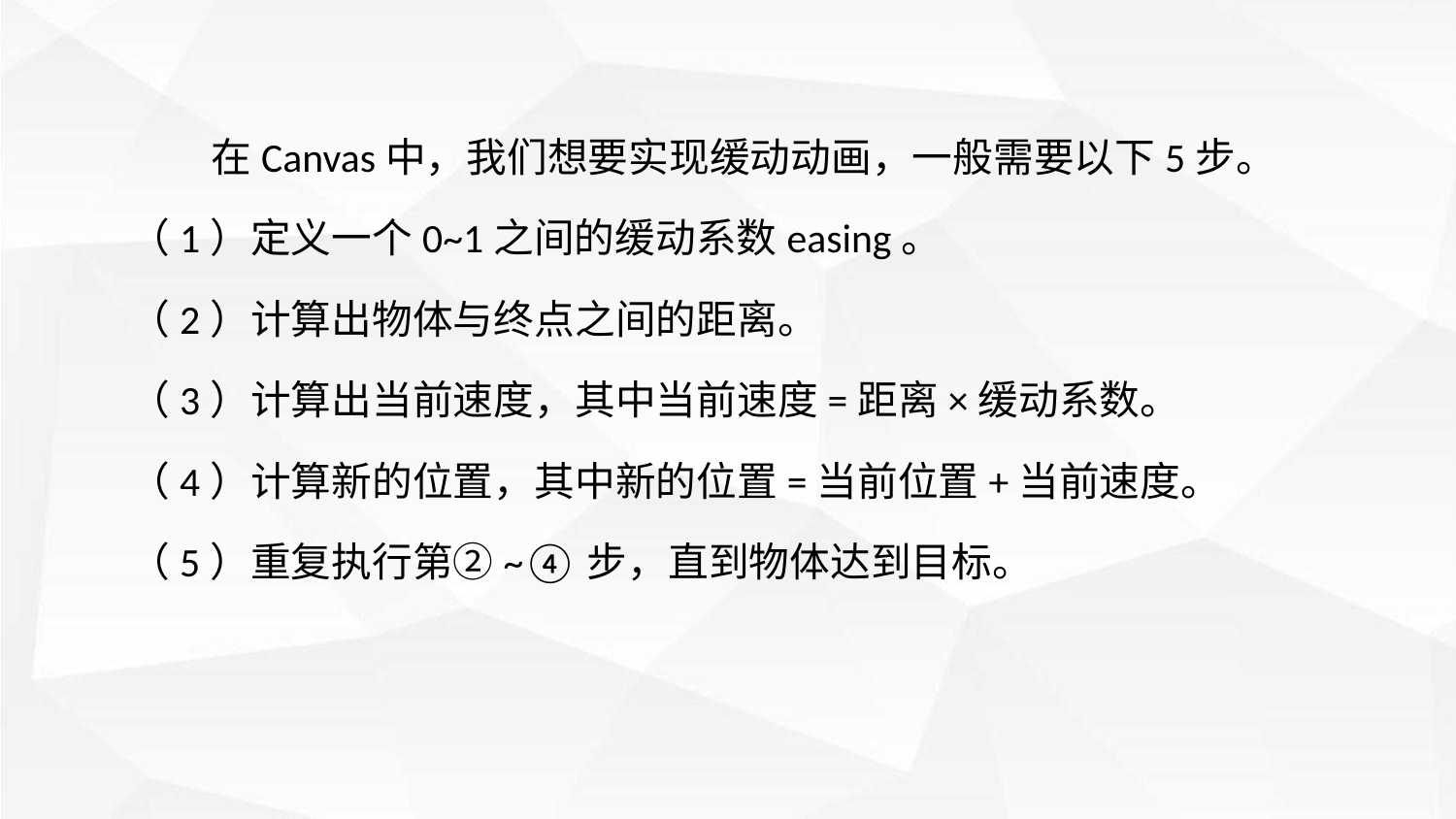

在Canvas中，我们想要实现缓动动画，一般需要以下5步。
（1）定义一个0~1之间的缓动系数easing。
（2）计算出物体与终点之间的距离。
（3）计算出当前速度，其中当前速度=距离×缓动系数。
（4）计算新的位置，其中新的位置=当前位置+当前速度。
（5）重复执行第②~④步，直到物体达到目标。